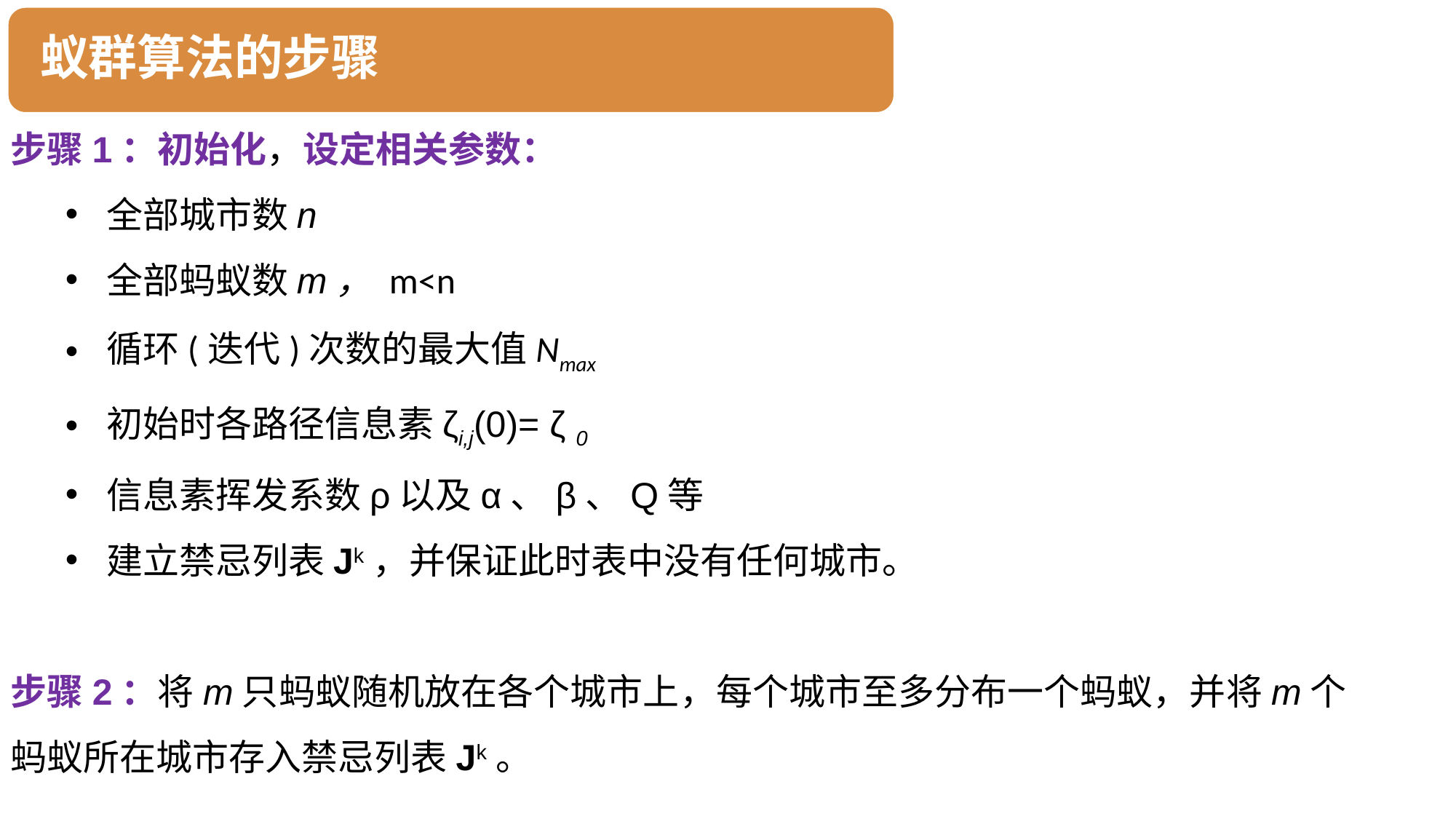

蚁群算法的步骤
步骤1：初始化，设定相关参数：
全部城市数n
全部蚂蚁数m， m<n
循环(迭代)次数的最大值Nmax
初始时各路径信息素ζi,j(0)= ζ 0
信息素挥发系数ρ以及α、β、Q等
建立禁忌列表Jk，并保证此时表中没有任何城市。

步骤2：将m只蚂蚁随机放在各个城市上，每个城市至多分布一个蚂蚁，并将m个蚂蚁所在城市存入禁忌列表Jk。